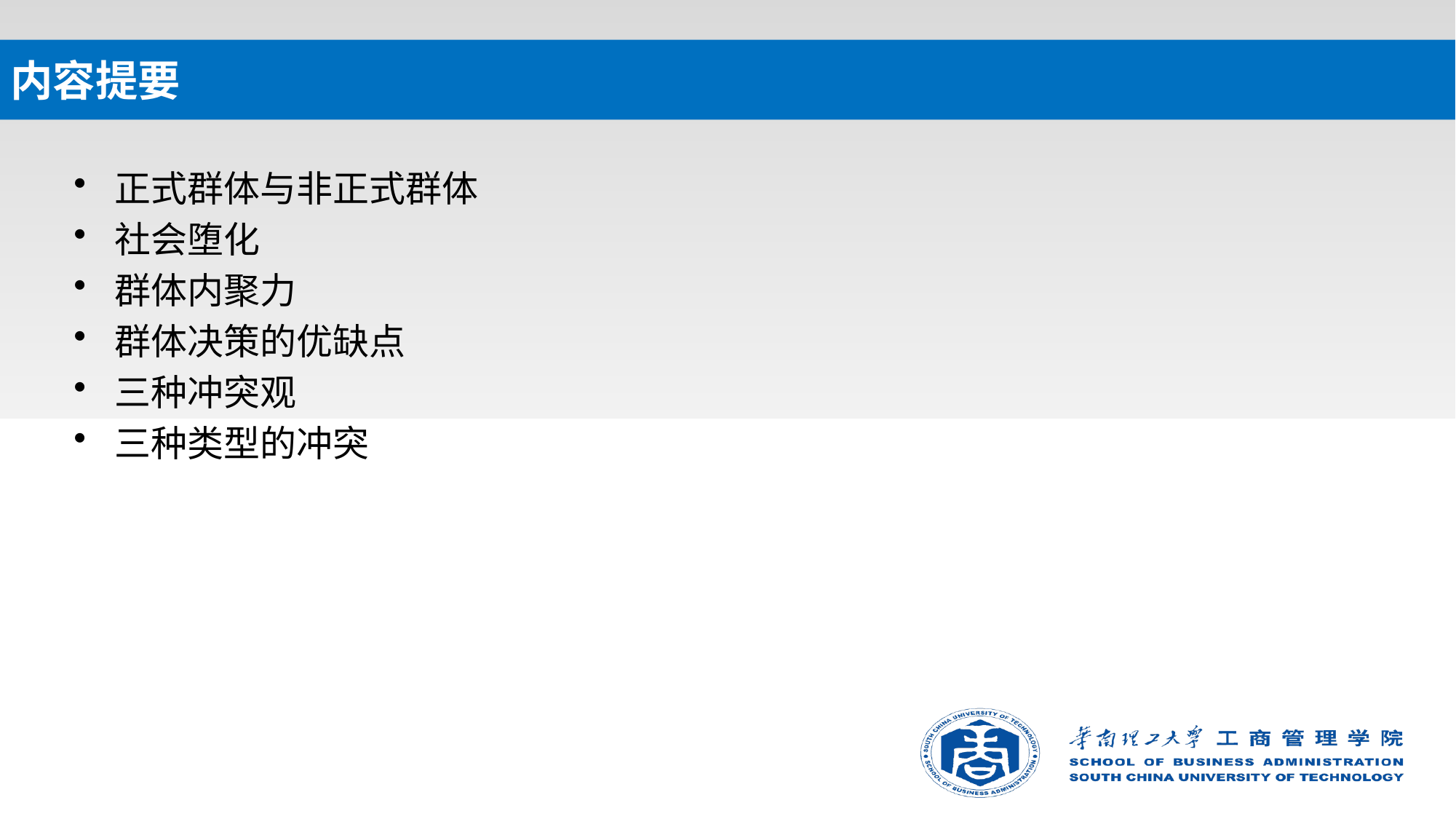

# 内容提要
正式群体与非正式群体
社会堕化
群体内聚力
群体决策的优缺点
三种冲突观
三种类型的冲突